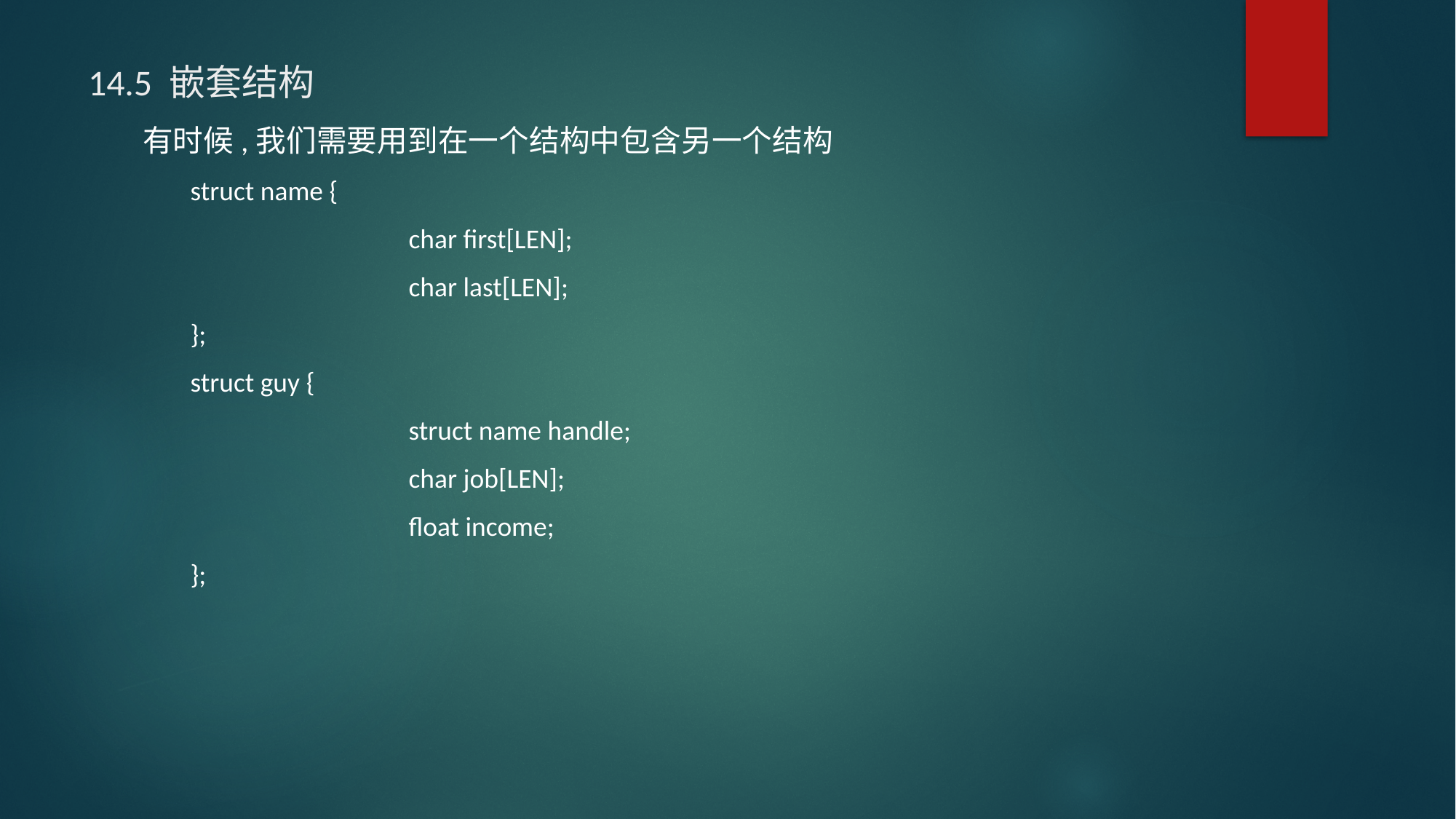

# 14.5 嵌套结构
有时候,我们需要用到在一个结构中包含另一个结构
struct name {
		char first[LEN];
		char last[LEN];
};
struct guy {
		struct name handle;
		char job[LEN];
		float income;
};